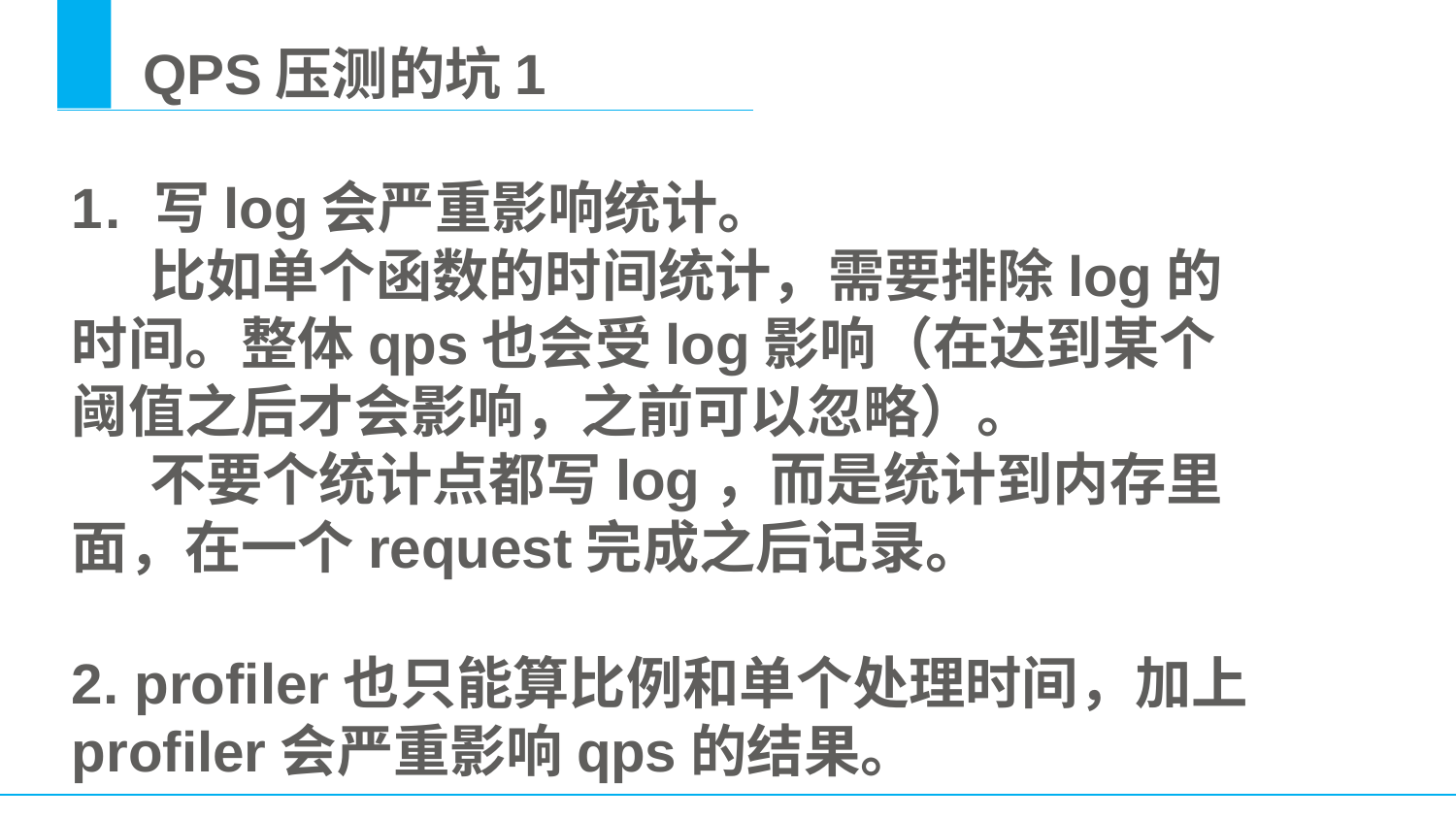

QPS压测的坑1
写log会严重影响统计。
     比如单个函数的时间统计，需要排除log的时间。整体qps也会受log影响（在达到某个阈值之后才会影响，之前可以忽略）。
     不要个统计点都写log，而是统计到内存里面，在一个request完成之后记录。

2. profiler也只能算比例和单个处理时间，加上profiler会严重影响qps的结果。